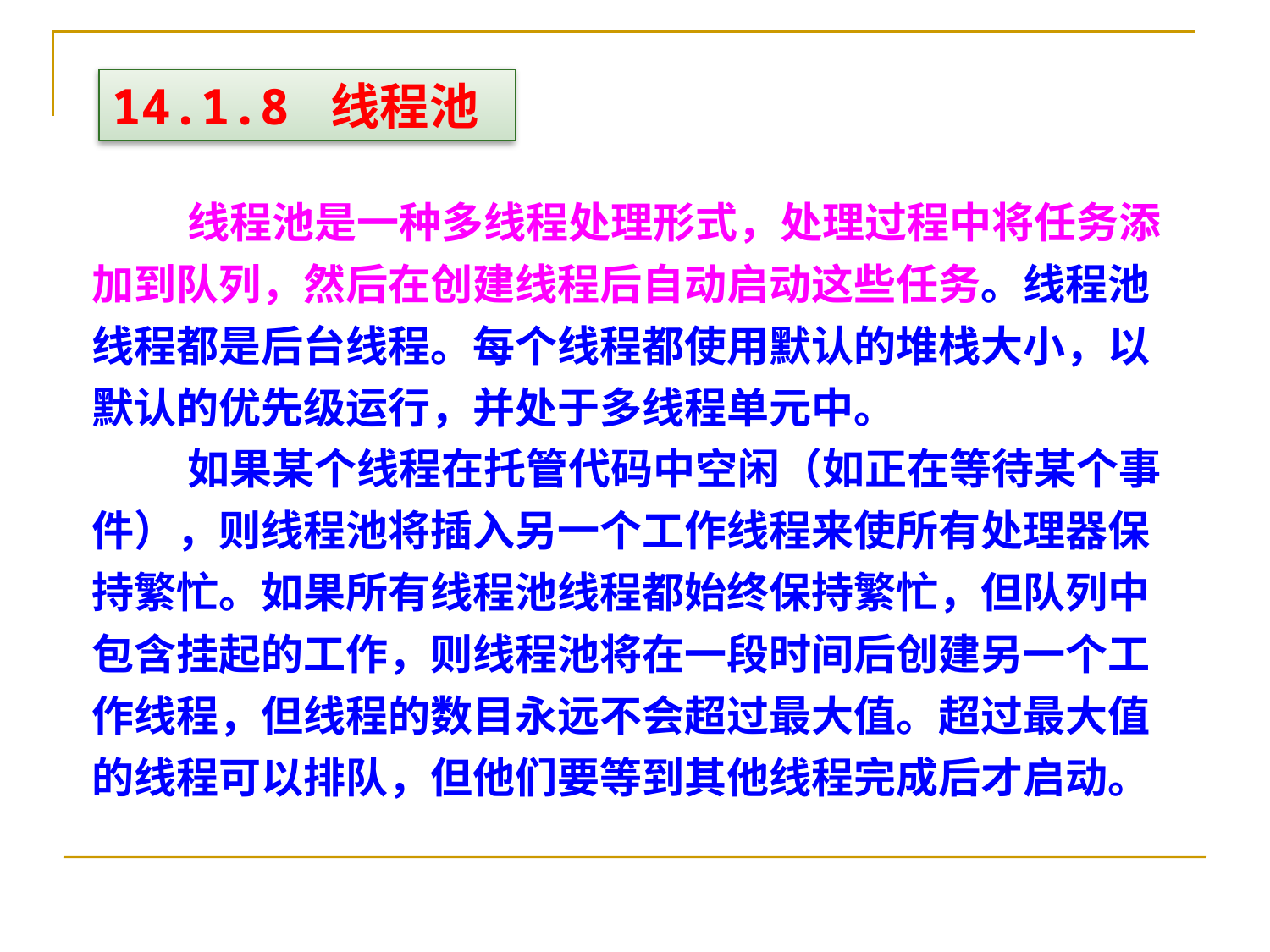

14.1.8 线程池
         线程池是一种多线程处理形式，处理过程中将任务添加到队列，然后在创建线程后自动启动这些任务。线程池线程都是后台线程。每个线程都使用默认的堆栈大小，以默认的优先级运行，并处于多线程单元中。
         如果某个线程在托管代码中空闲（如正在等待某个事件），则线程池将插入另一个工作线程来使所有处理器保持繁忙。如果所有线程池线程都始终保持繁忙，但队列中包含挂起的工作，则线程池将在一段时间后创建另一个工作线程，但线程的数目永远不会超过最大值。超过最大值的线程可以排队，但他们要等到其他线程完成后才启动。